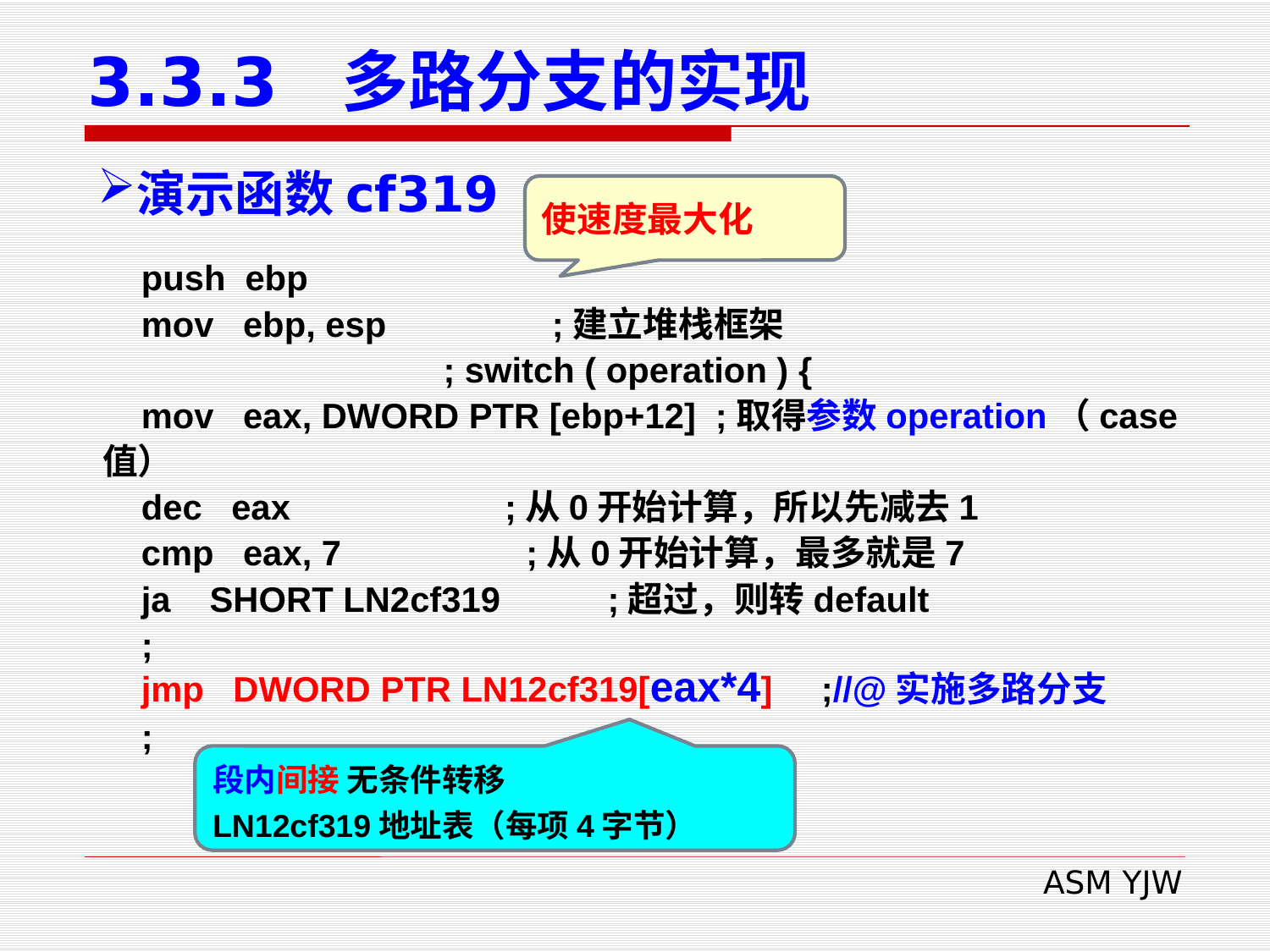

# 3.3.3  多路分支的实现
演示函数cf319
使速度最大化
    push  ebp
    mov   ebp, esp                 ;建立堆栈框架
                                   ; switch ( operation ) {
    mov   eax, DWORD PTR [ebp+12]  ;取得参数operation（case值）
    dec   eax                      ;从0开始计算，所以先减去1
    cmp   eax, 7                   ;从0开始计算，最多就是7
    ja    SHORT LN2cf319           ;超过，则转default
    ;
    jmp   DWORD PTR LN12cf319[eax*4]     ;//@实施多路分支
    ;
段内间接 无条件转移
LN12cf319地址表（每项4字节）